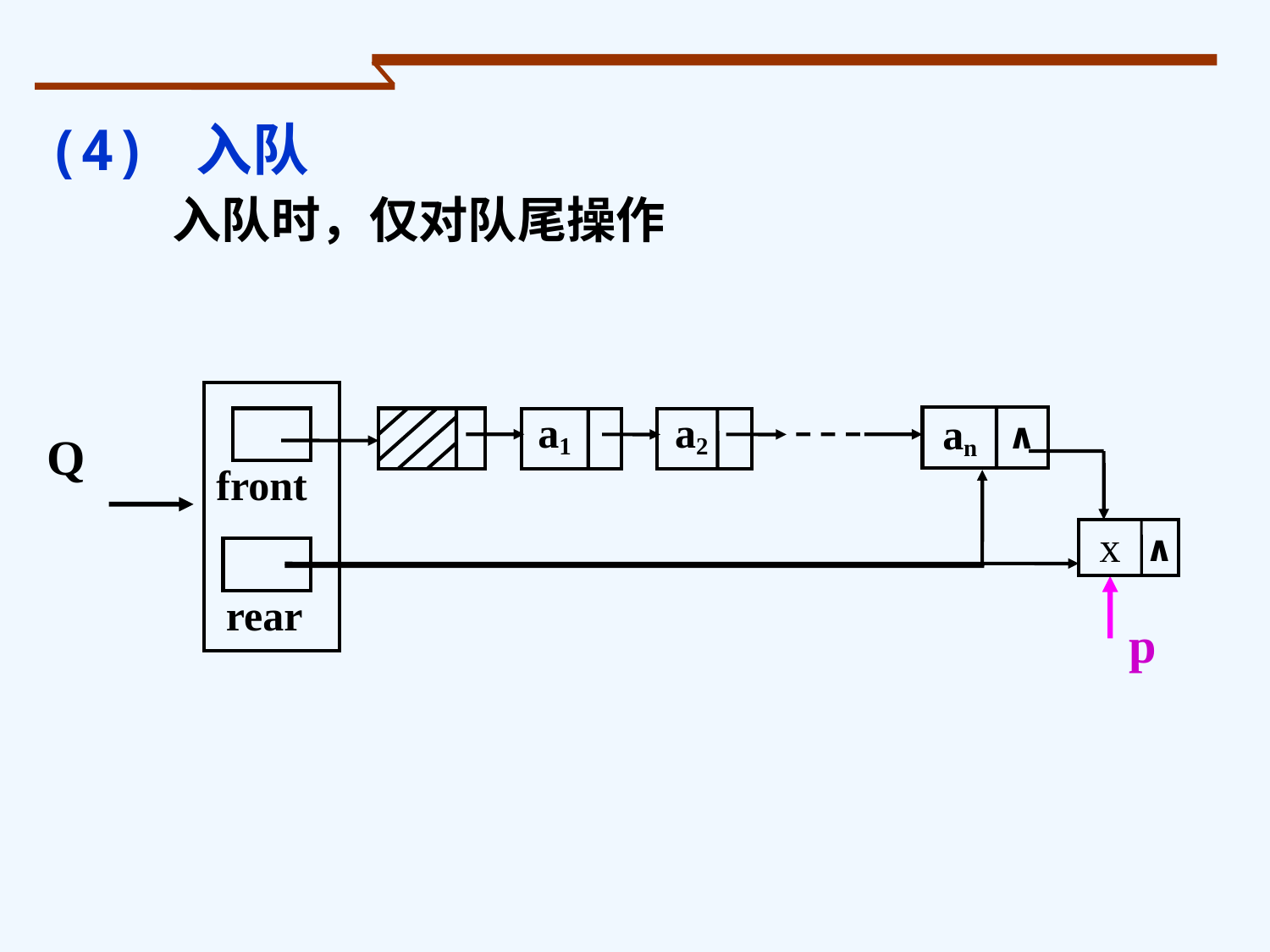

(4) 入队
入队时，仅对队尾操作

a1

a2

an

Q

front

rear
∧

x

∧

p